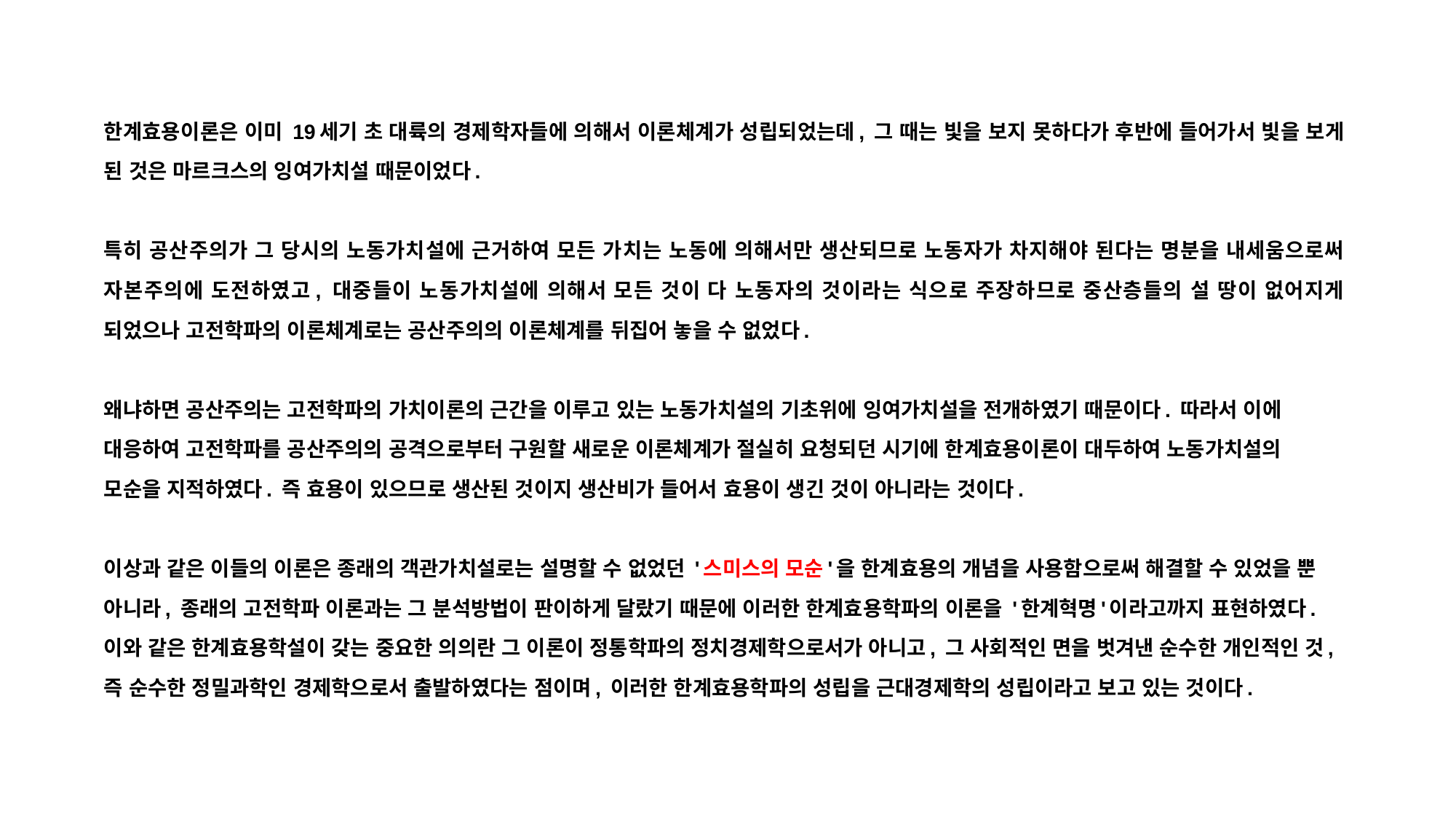

한계효용이론은 이미 19세기 초 대륙의 경제학자들에 의해서 이론체계가 성립되었는데, 그 때는 빛을 보지 못하다가 후반에 들어가서 빛을 보게 된 것은 마르크스의 잉여가치설 때문이었다.
특히 공산주의가 그 당시의 노동가치설에 근거하여 모든 가치는 노동에 의해서만 생산되므로 노동자가 차지해야 된다는 명분을 내세움으로써 자본주의에 도전하였고, 대중들이 노동가치설에 의해서 모든 것이 다 노동자의 것이라는 식으로 주장하므로 중산층들의 설 땅이 없어지게 되었으나 고전학파의 이론체계로는 공산주의의 이론체계를 뒤집어 놓을 수 없었다.
왜냐하면 공산주의는 고전학파의 가치이론의 근간을 이루고 있는 노동가치설의 기초위에 잉여가치설을 전개하였기 때문이다. 따라서 이에 대응하여 고전학파를 공산주의의 공격으로부터 구원할 새로운 이론체계가 절실히 요청되던 시기에 한계효용이론이 대두하여 노동가치설의 모순을 지적하였다. 즉 효용이 있으므로 생산된 것이지 생산비가 들어서 효용이 생긴 것이 아니라는 것이다.
이상과 같은 이들의 이론은 종래의 객관가치설로는 설명할 수 없었던 '스미스의 모순'을 한계효용의 개념을 사용함으로써 해결할 수 있었을 뿐 아니라, 종래의 고전학파 이론과는 그 분석방법이 판이하게 달랐기 때문에 이러한 한계효용학파의 이론을 '한계혁명'이라고까지 표현하였다. 이와 같은 한계효용학설이 갖는 중요한 의의란 그 이론이 정통학파의 정치경제학으로서가 아니고, 그 사회적인 면을 벗겨낸 순수한 개인적인 것, 즉 순수한 정밀과학인 경제학으로서 출발하였다는 점이며, 이러한 한계효용학파의 성립을 근대경제학의 성립이라고 보고 있는 것이다.